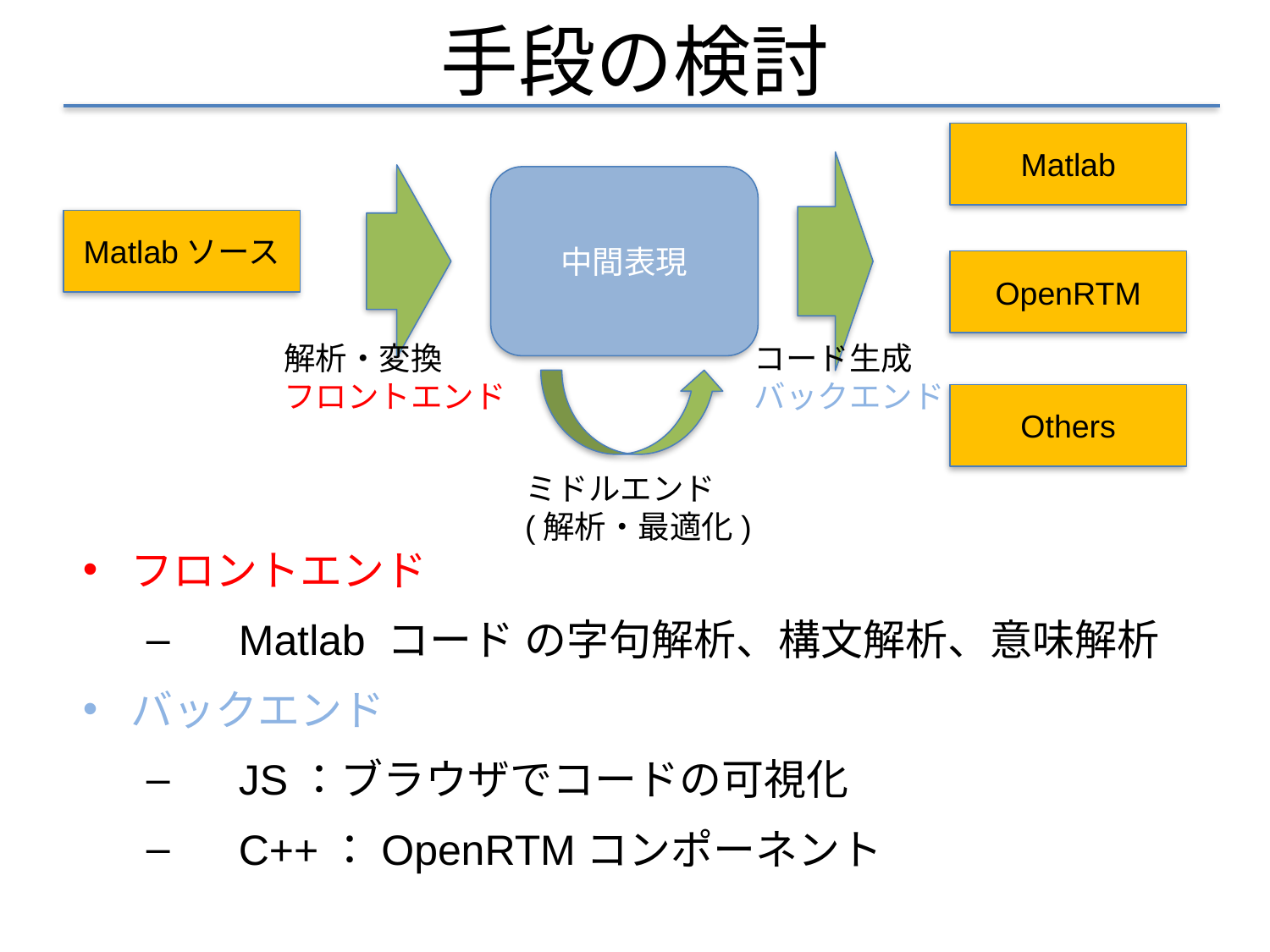

# 手段の検討
Matlab

中間表現
Matlabソース
OpenRTM
コード生成
バックエンド
解析・変換
フロントエンド

Others
ミドルエンド
(解析・最適化)
フロントエンド
　Matlab コード の字句解析、構文解析、意味解析
バックエンド
　JS：ブラウザでコードの可視化
　C++：OpenRTMコンポーネント